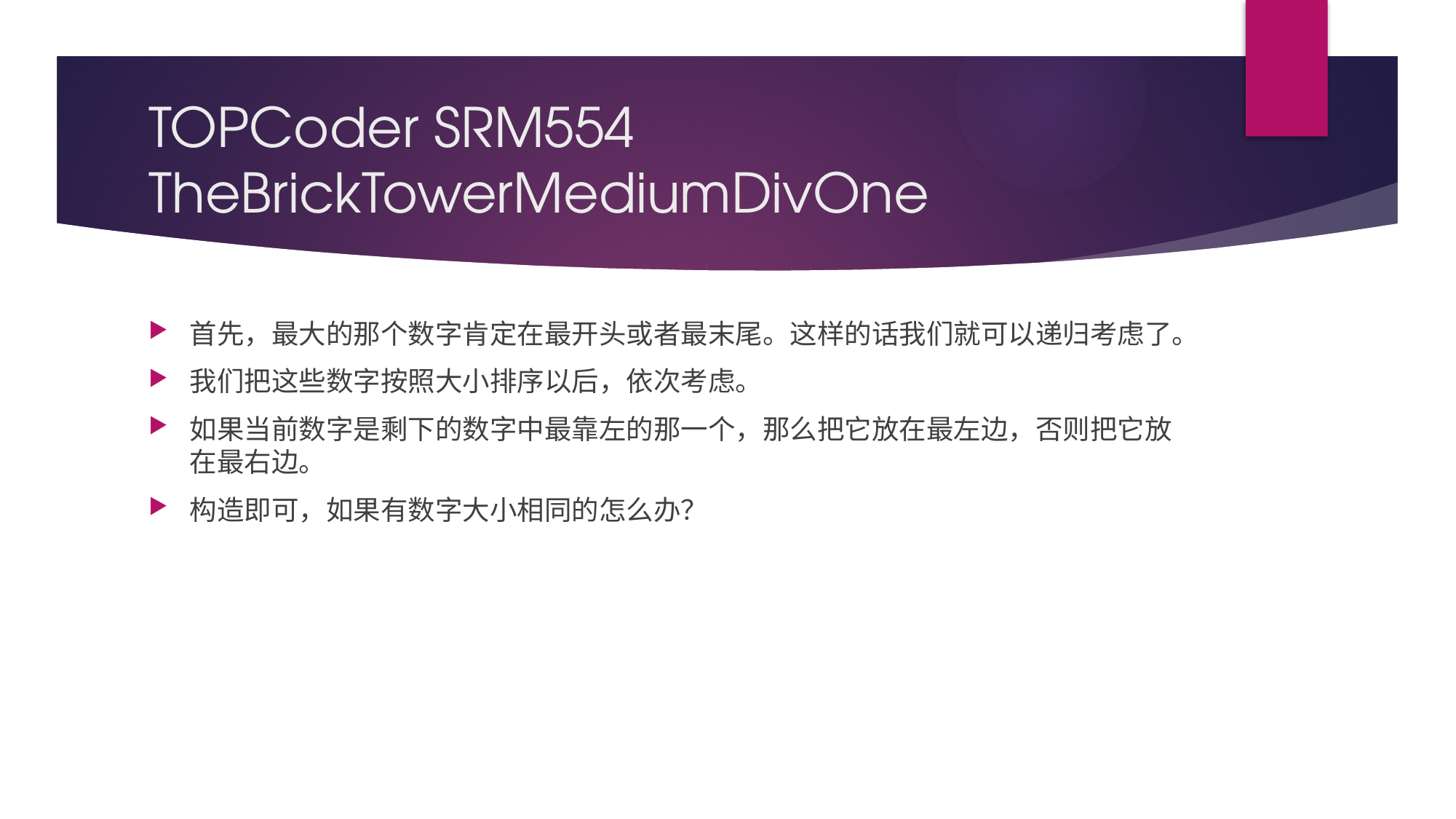

# TOPCoder SRM554 TheBrickTowerMediumDivOne
首先，最大的那个数字肯定在最开头或者最末尾。这样的话我们就可以递归考虑了。
我们把这些数字按照大小排序以后，依次考虑。
如果当前数字是剩下的数字中最靠左的那一个，那么把它放在最左边，否则把它放在最右边。
构造即可，如果有数字大小相同的怎么办？